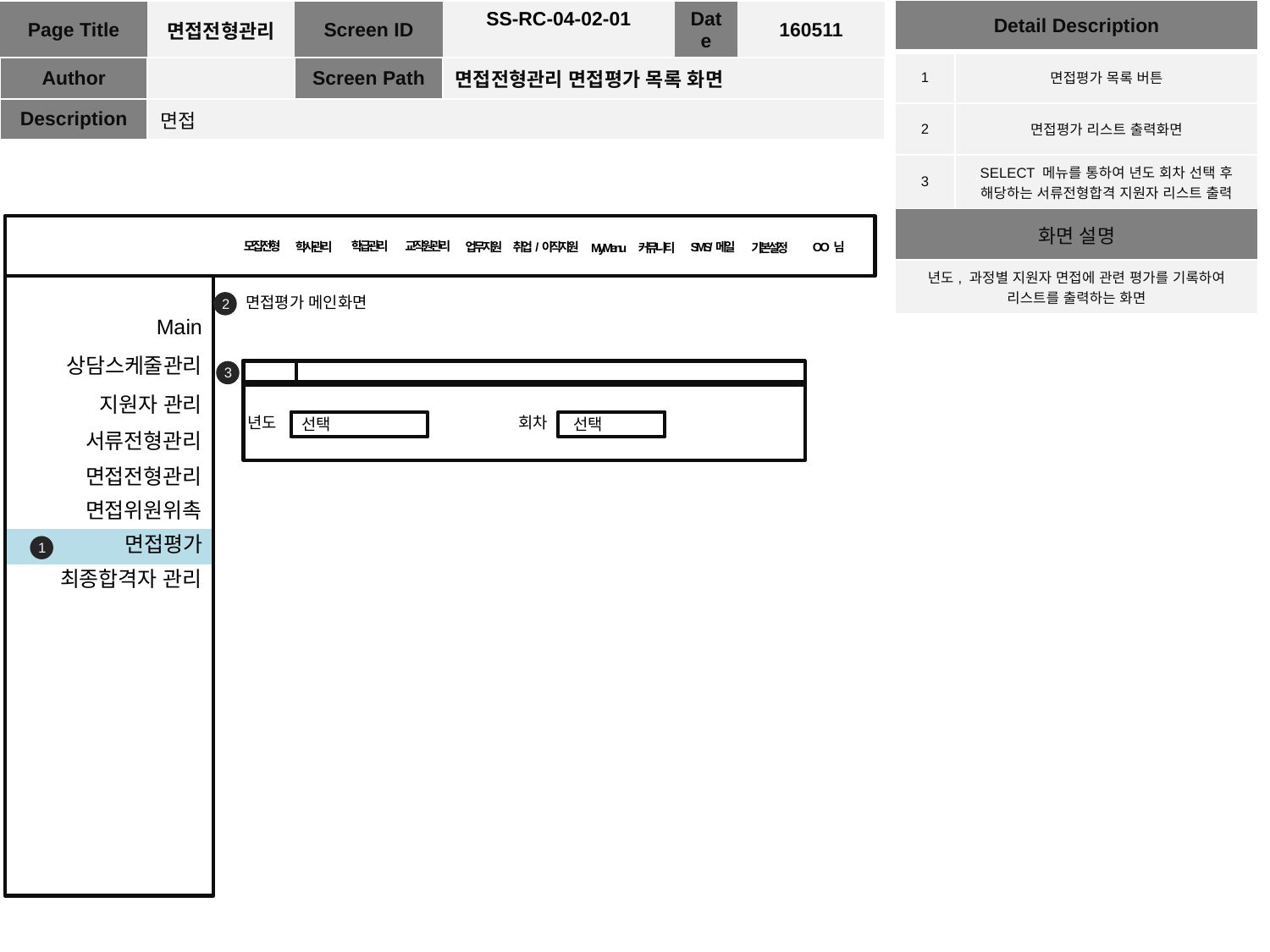

| Detail Description |  |
| --- | --- |
| 1 | 면접평가 목록 버튼 |
| 2 | 면접평가 리스트 출력화면 |
| 3 | SELECT 메뉴를 통하여 년도 회차 선택 후 해당하는 서류전형합격 지원자 리스트 출력 |
| 화면 설명 |  |
| 년도, 과정별 지원자 면접에 관련 평가를 기록하여 리스트를 출력하는 화면 |  |
| Page Title | 면접전형관리 | Screen ID | SS-RC-04-02-01 | Date | 160511 |
| --- | --- | --- | --- | --- | --- |
| Author |  | Screen Path | 면접전형관리 면접평가 목록 화면 |  |  |
| Description | 면접 |  |  |  |  |

모집전형
학급관리
교직원관리
업무지원
학사관리
취업/이직지원
SMS/메일
O O 님
커뮤니티
기본설정
MyMenu

면접평가 메인화면
2

Main
상담스케줄관리
3

지원자 관리
년도
회차
선택
선택

서류전형관리
면접전형관리
면접위원위촉
면접평가

1

최종합격자 관리